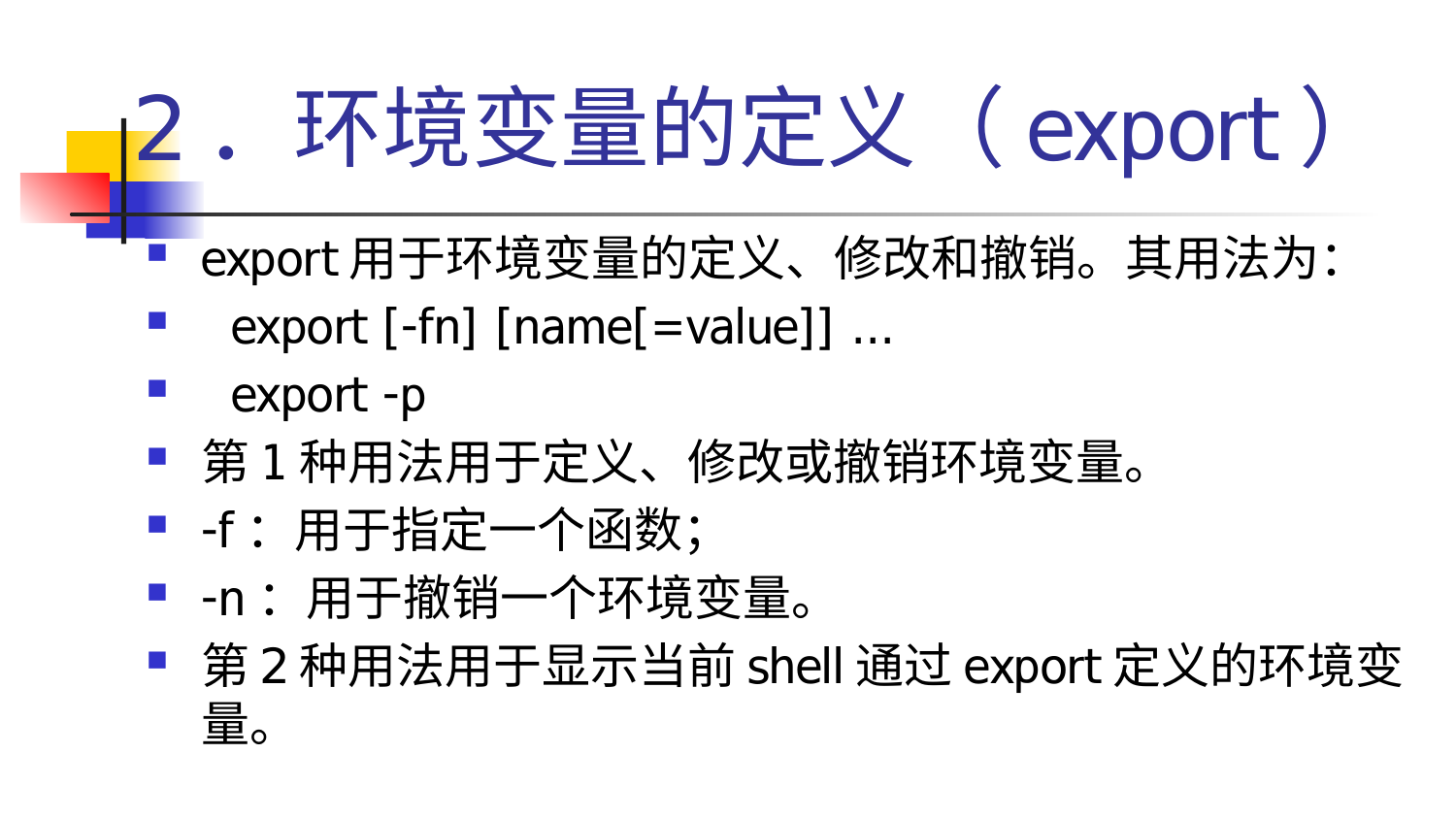

# 2．环境变量的定义（export）
export用于环境变量的定义、修改和撤销。其用法为：
  export [-fn] [name[=value]] ...
  export -p
第1种用法用于定义、修改或撤销环境变量。
-f：用于指定一个函数；
-n：用于撤销一个环境变量。
第2种用法用于显示当前shell通过export定义的环境变量。